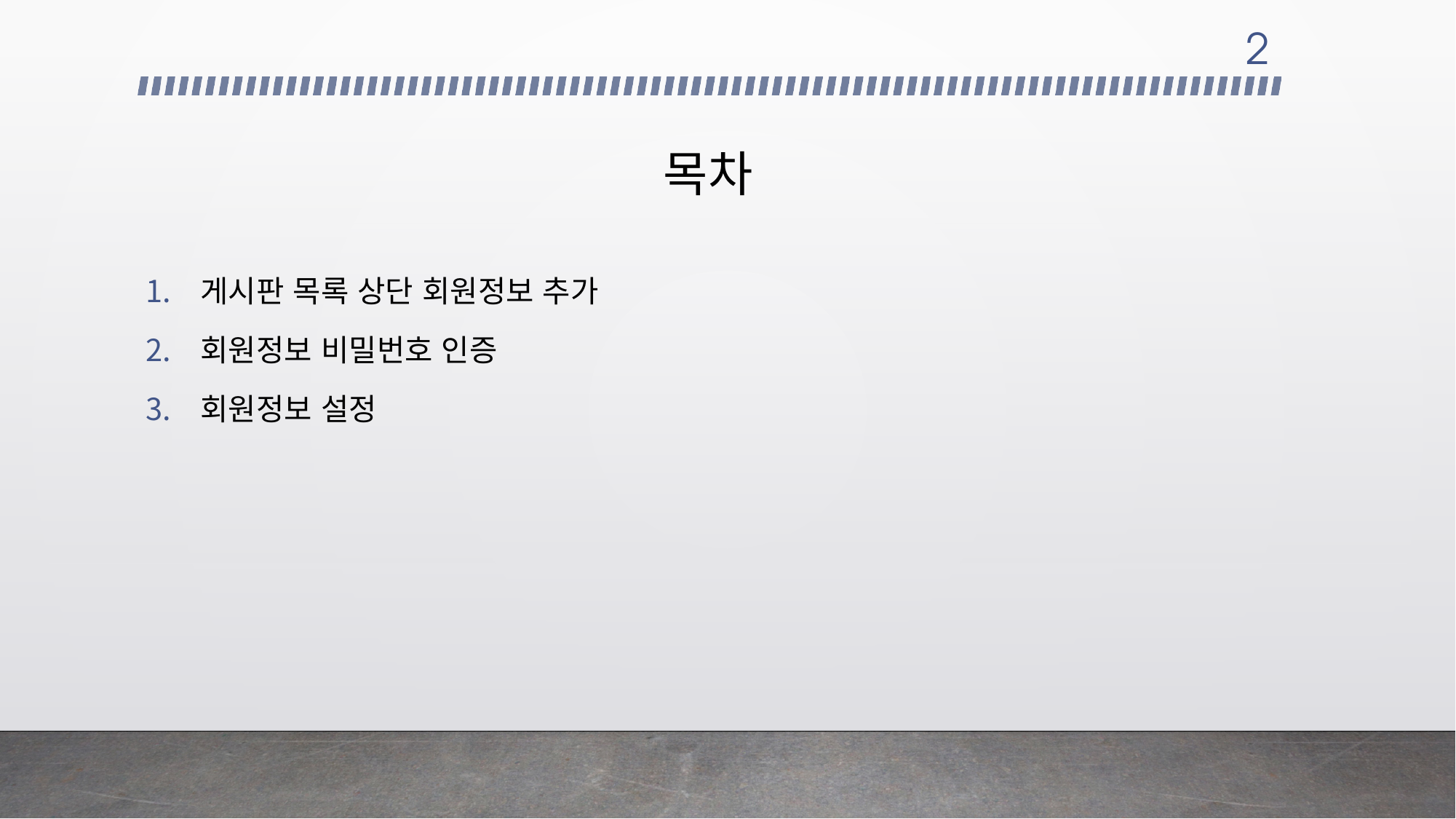

2
# 목차
게시판 목록 상단 회원정보 추가
회원정보 비밀번호 인증
회원정보 설정